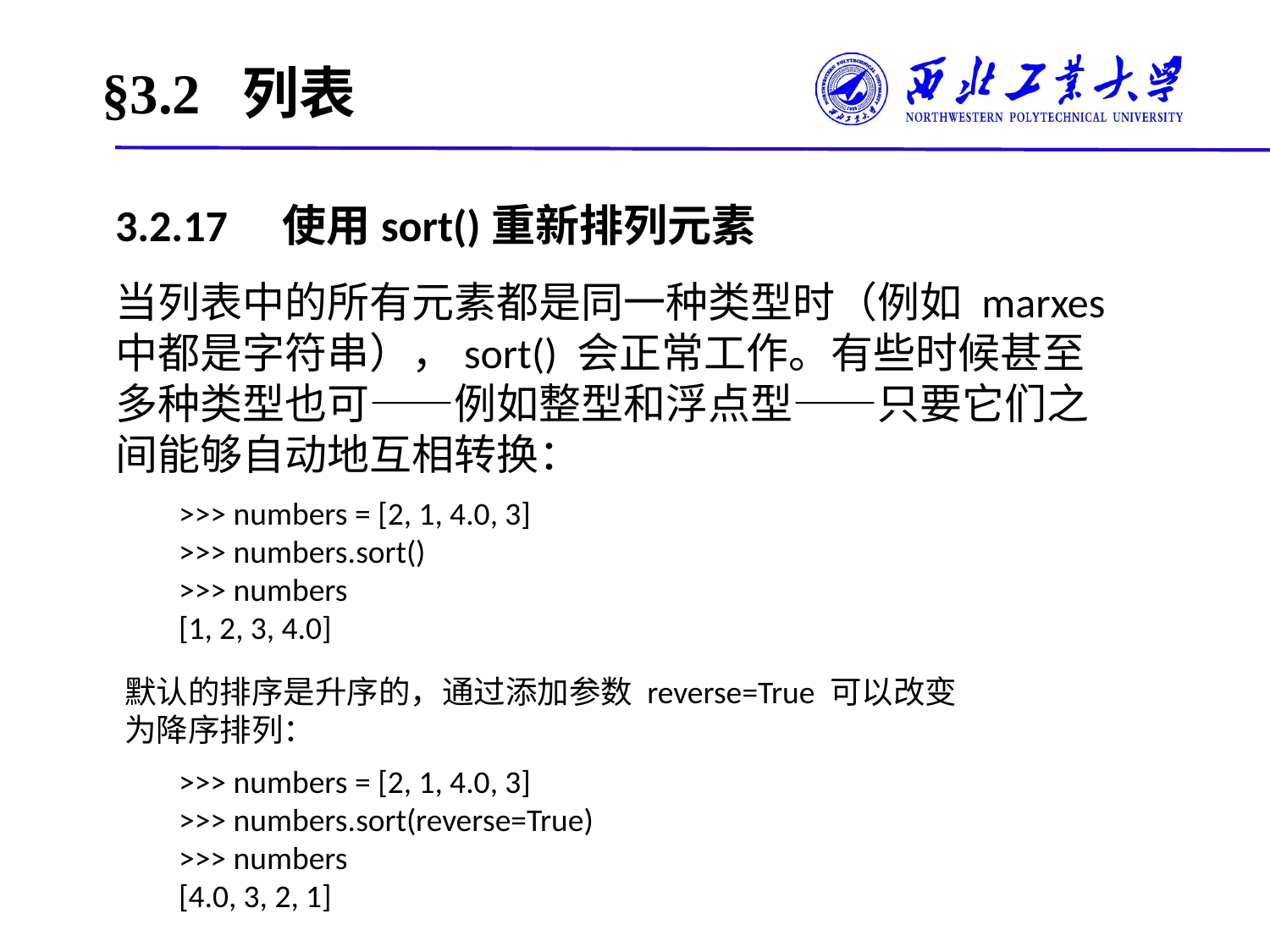

# §3.2  列表
3.2.17　使用sort()重新排列元素

当列表中的所有元素都是同一种类型时（例如 marxes 中都是字符串），sort() 会正常工作。有些时候甚至多种类型也可——例如整型和浮点型——只要它们之间能够自动地互相转换：
>>> numbers = [2, 1, 4.0, 3]
>>> numbers.sort()
>>> numbers
[1, 2, 3, 4.0]
默认的排序是升序的，通过添加参数 reverse=True 可以改变为降序排列：
>>> numbers = [2, 1, 4.0, 3]
>>> numbers.sort(reverse=True)
>>> numbers
[4.0, 3, 2, 1]